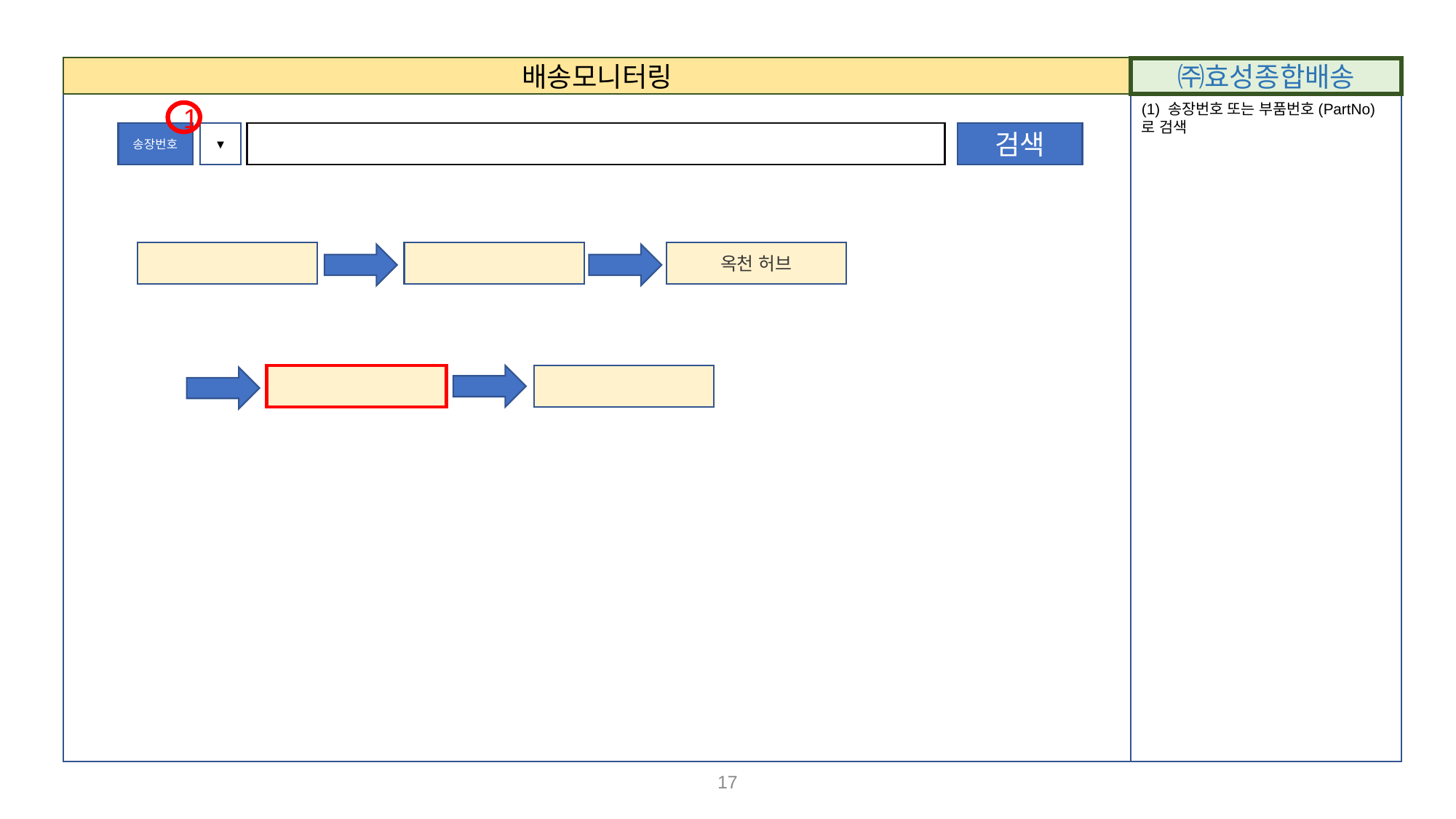

배송모니터링
㈜효성종합배송

(1) 송장번호 또는 부품번호(PartNo) 로 검색
1
송장번호
▼
검색
검색

옥천 허브

17